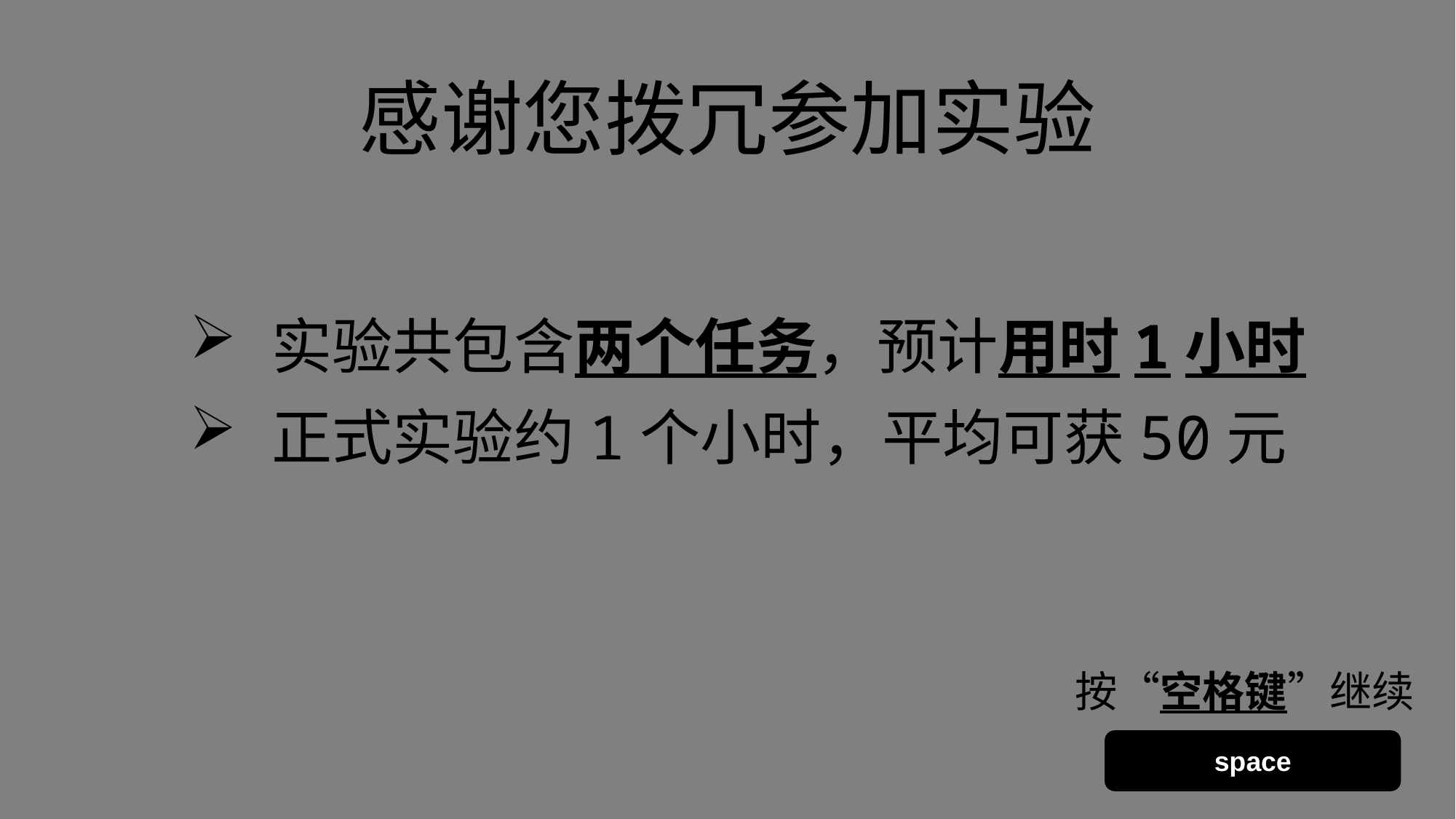

感谢您拨冗参加实验
实验共包含两个任务，预计用时1小时
正式实验约1个小时，平均可获50元
按“空格键”继续
space